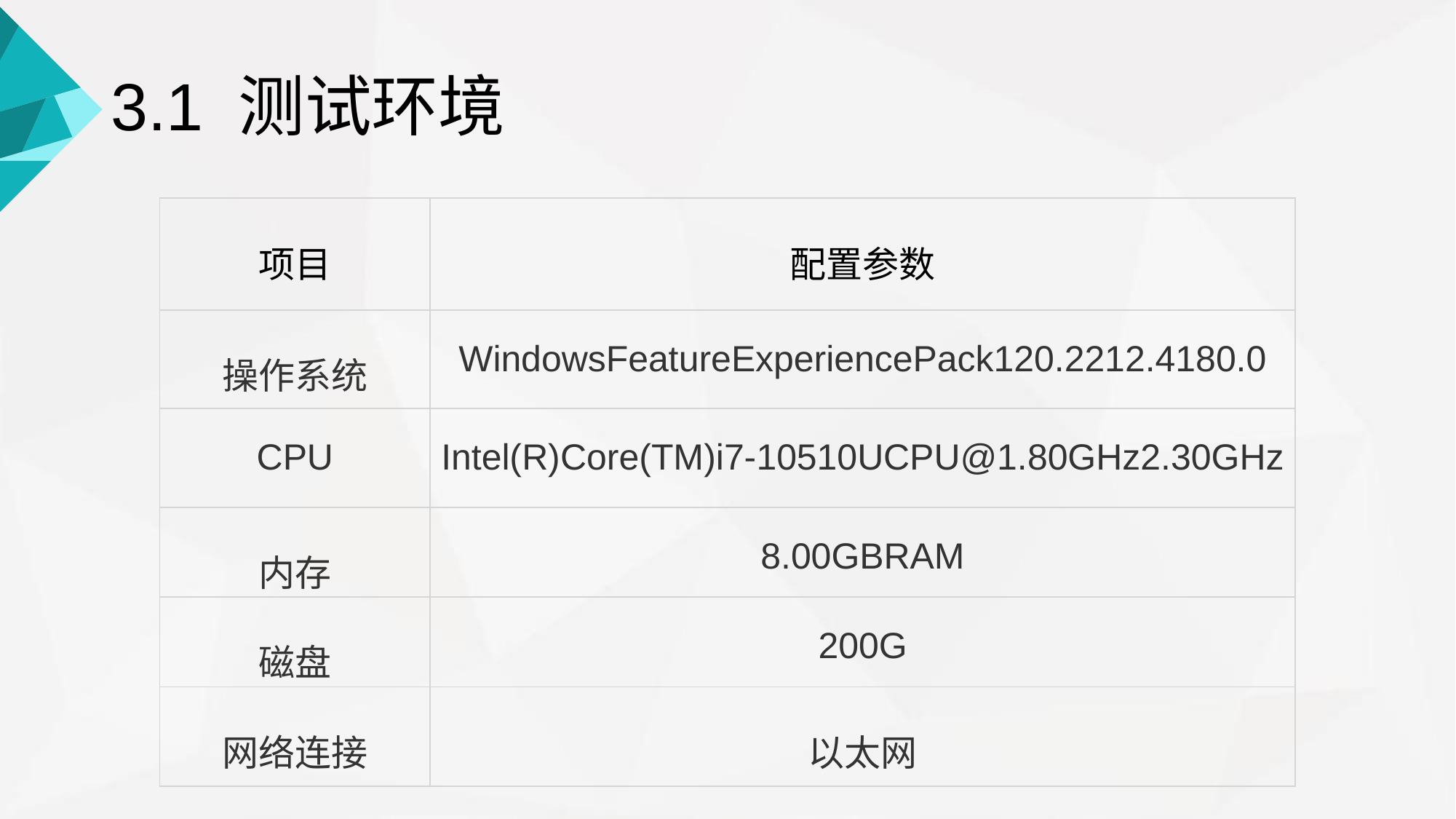

# 3.1 测试环境

| 项目 | 配置参数 |
| --- | --- |
| 操作系统 | WindowsFeatureExperiencePack120.2212.4180.0 |
| CPU | Intel(R)Core(TM)i7-10510UCPU@1.80GHz2.30GHz |
| 内存 | 8.00GBRAM |
| 磁盘 | 200G |
| 网络连接 | 以太网 |